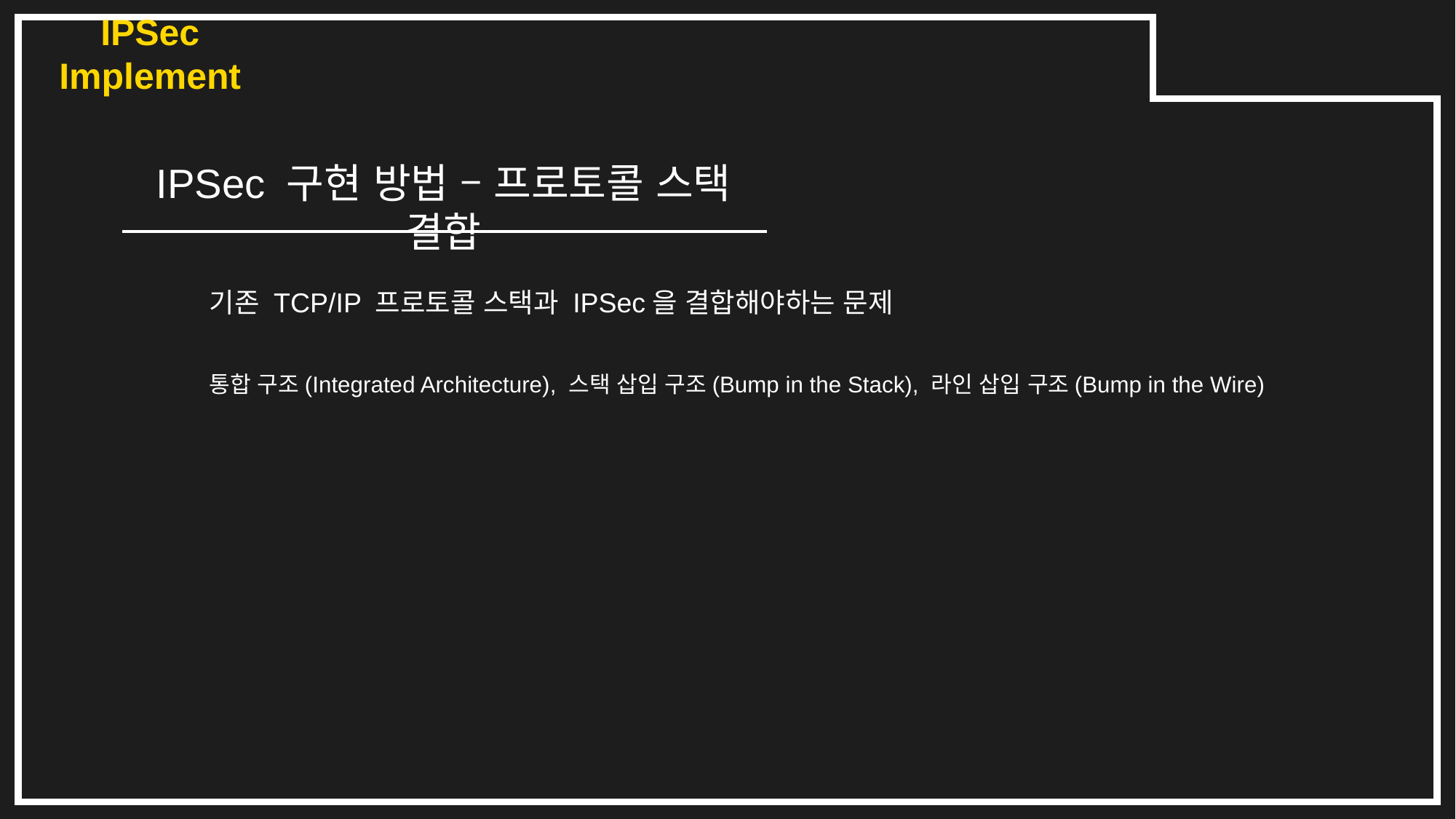

IPSec Implement
IPSec 구현 방법 – 프로토콜 스택 결합
기존 TCP/IP 프로토콜 스택과 IPSec을 결합해야하는 문제
통합 구조(Integrated Architecture), 스택 삽입 구조(Bump in the Stack), 라인 삽입 구조(Bump in the Wire)